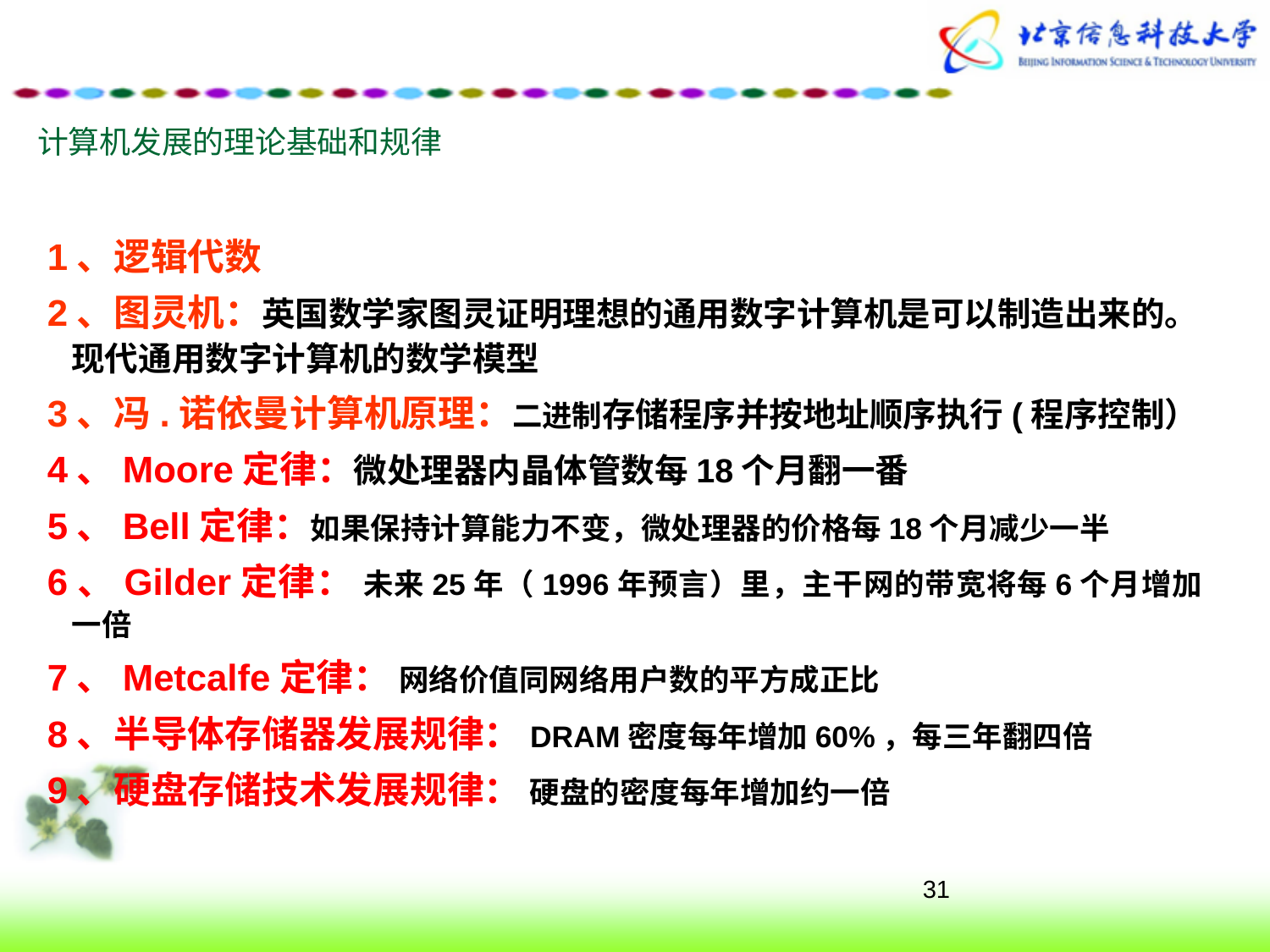

# 计算机发展的理论基础和规律
1、逻辑代数
2、图灵机：英国数学家图灵证明理想的通用数字计算机是可以制造出来的。现代通用数字计算机的数学模型
3、冯.诺依曼计算机原理：二进制存储程序并按地址顺序执行(程序控制）
4、Moore定律：微处理器内晶体管数每18个月翻一番
5、Bell定律：如果保持计算能力不变，微处理器的价格每18个月减少一半
6、Gilder定律： 未来25年（1996年预言）里，主干网的带宽将每6个月增加一倍
7、Metcalfe定律： 网络价值同网络用户数的平方成正比
8、半导体存储器发展规律：DRAM密度每年增加60%，每三年翻四倍
9、硬盘存储技术发展规律： 硬盘的密度每年增加约一倍

31